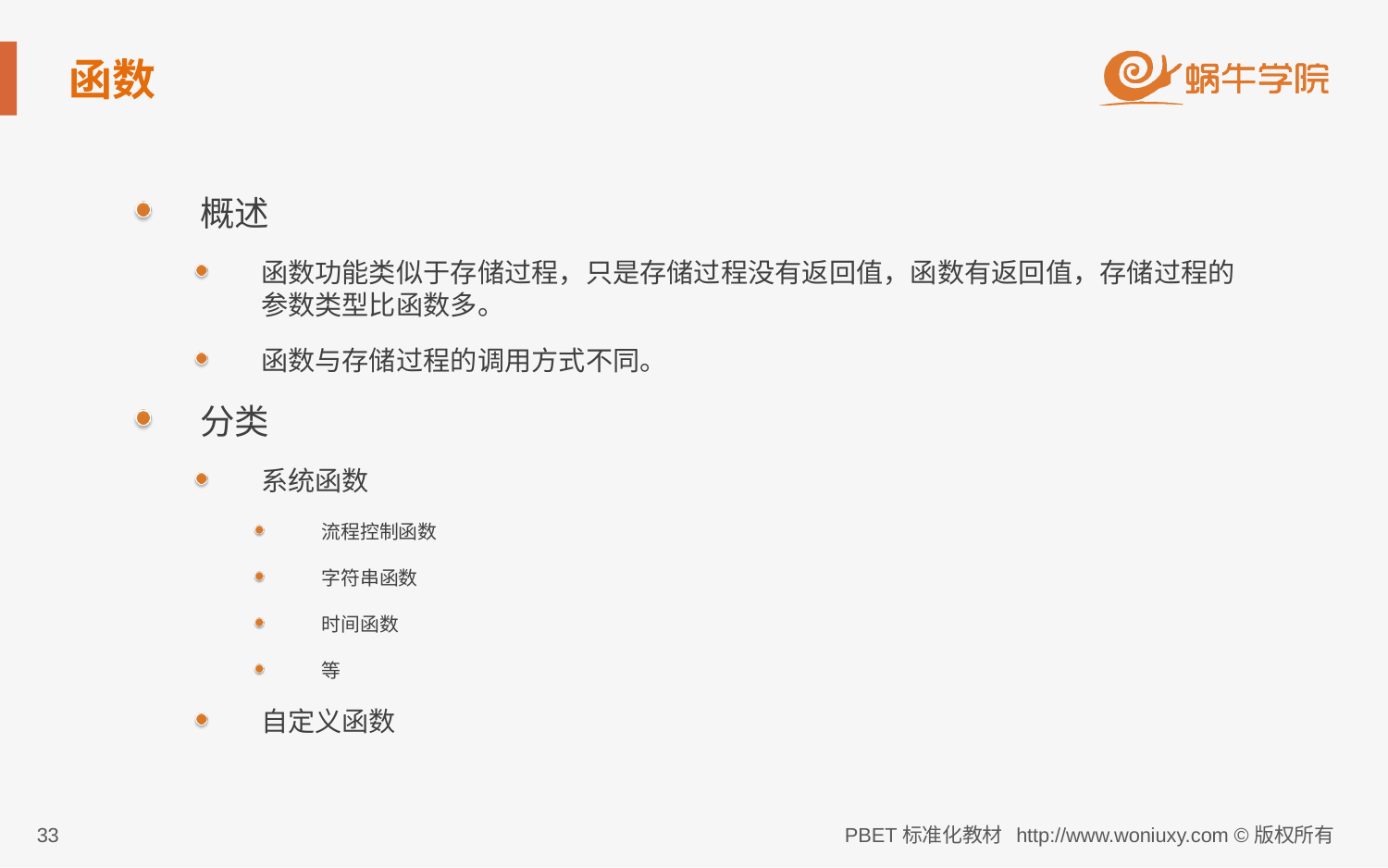

# 函数
概述
函数功能类似于存储过程，只是存储过程没有返回值，函数有返回值，存储过程的参数类型比函数多。
函数与存储过程的调用方式不同。
分类
系统函数
流程控制函数
字符串函数
时间函数
等
自定义函数